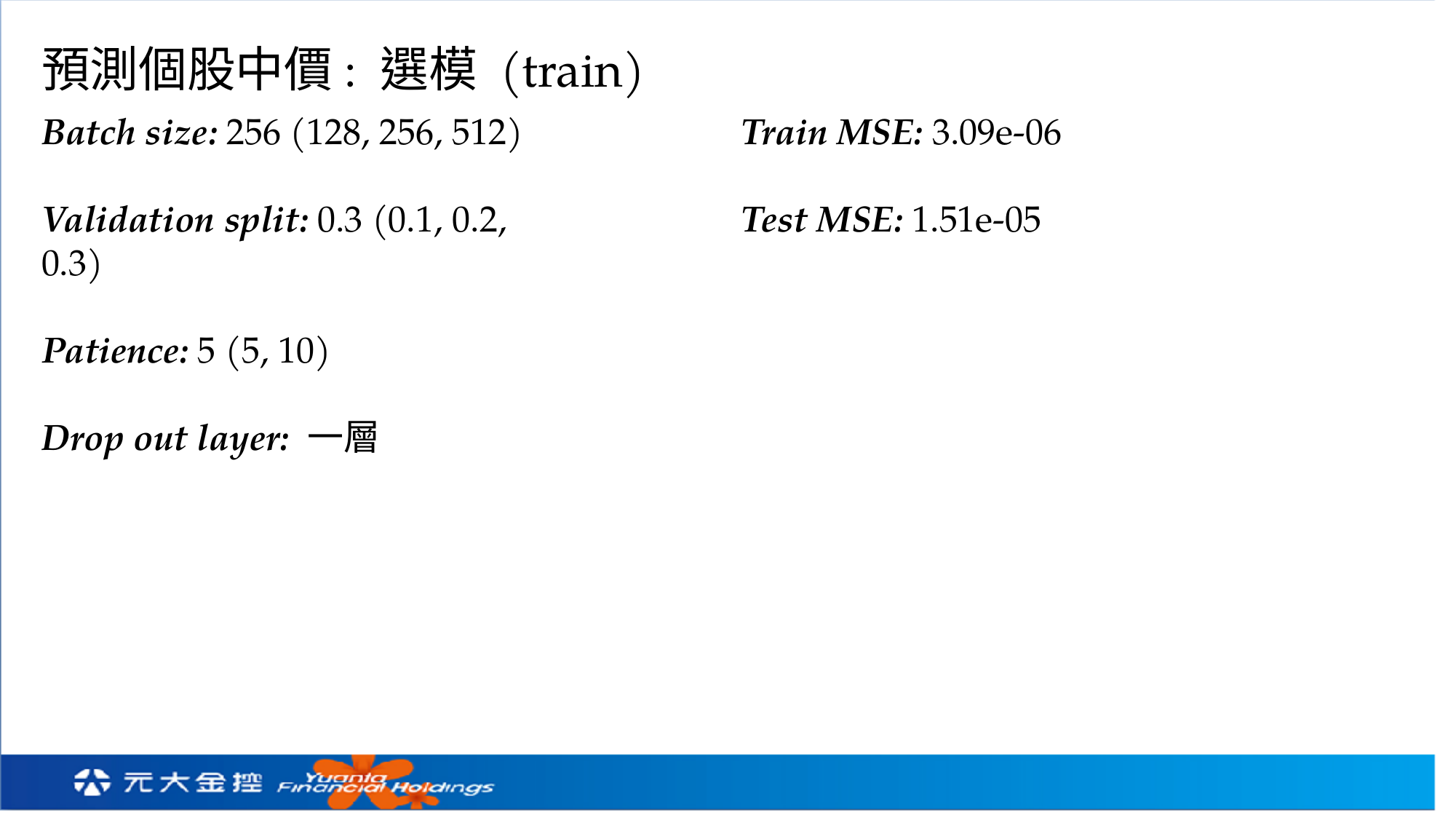

預測個股中價: 選模 (train)
Batch size: 256 (128, 256, 512)

Validation split: 0.3 (0.1, 0.2, 0.3)

Patience: 5 (5, 10)

Drop out layer: 一層
Train MSE: 3.09e-06

Test MSE: 1.51e-05